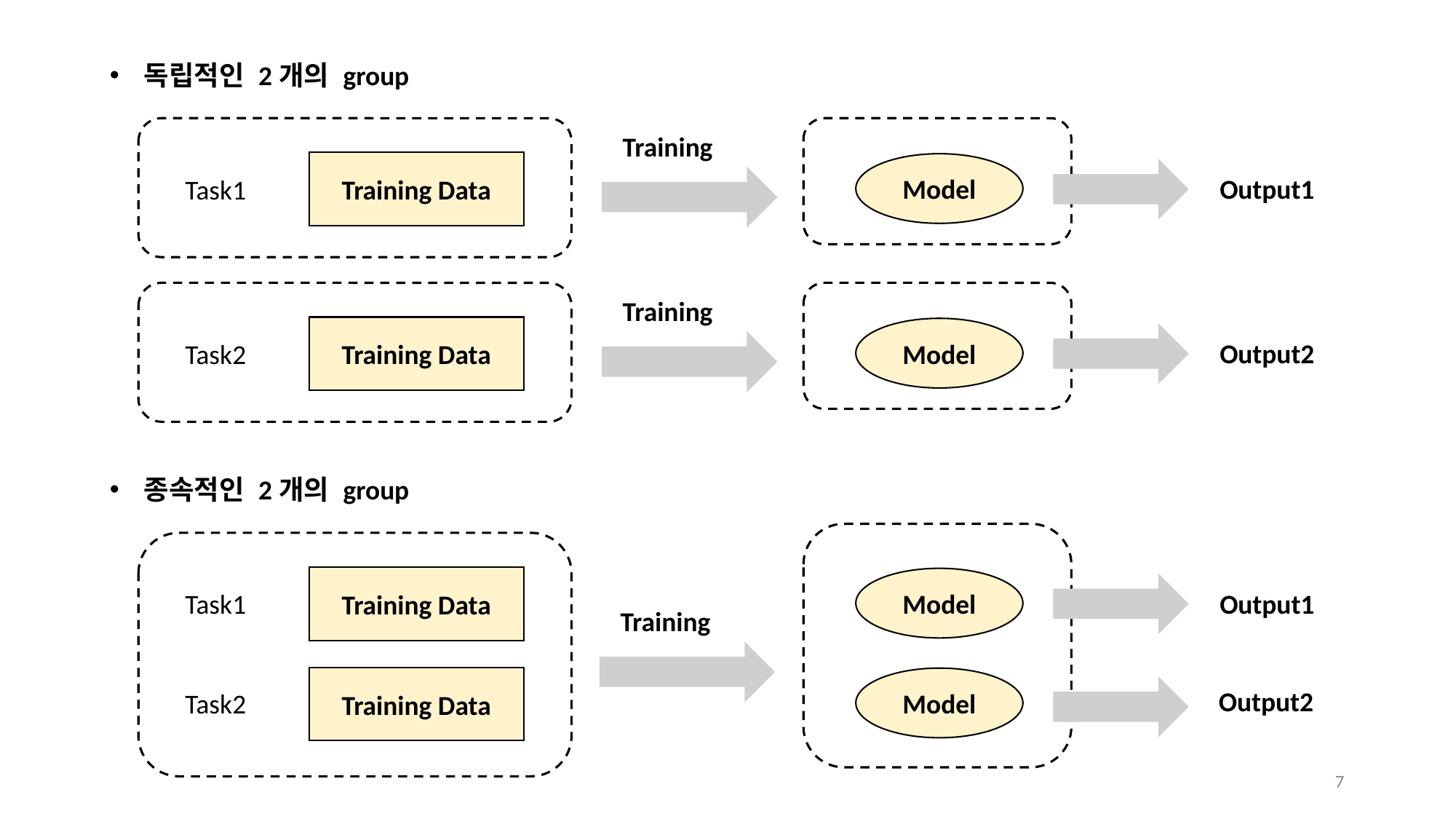

독립적인 2개의 group

Training Data
Task1

Model

Output1
Training

Training Data
Task2

Model

Output2
Training

종속적인 2개의 group

Model
Model

Output1
Output2

Training Data
Training Data
Task1
Task2
Training

7